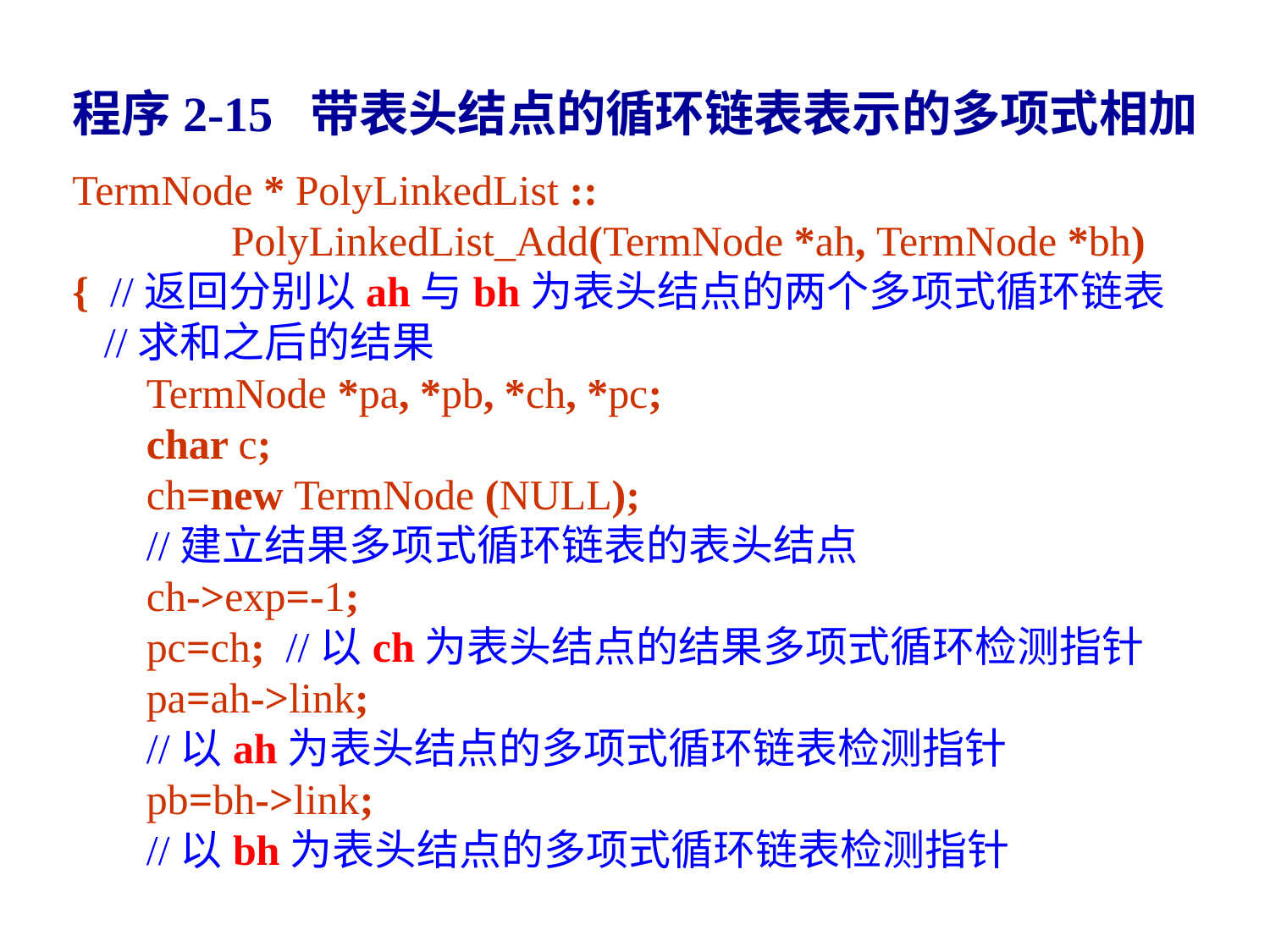

程序2-15  带表头结点的循环链表表示的多项式相加
TermNode * PolyLinkedList ::
               PolyLinkedList_Add(TermNode *ah, TermNode *bh)
{  //返回分别以ah与bh为表头结点的两个多项式循环链表
   //求和之后的结果
       TermNode *pa, *pb, *ch, *pc;
       char c;
       ch=new TermNode (NULL);
       //建立结果多项式循环链表的表头结点
       ch->exp=-1;
       pc=ch;  //以ch为表头结点的结果多项式循环检测指针
       pa=ah->link;
       //以ah为表头结点的多项式循环链表检测指针
       pb=bh->link;
       //以bh为表头结点的多项式循环链表检测指针
169